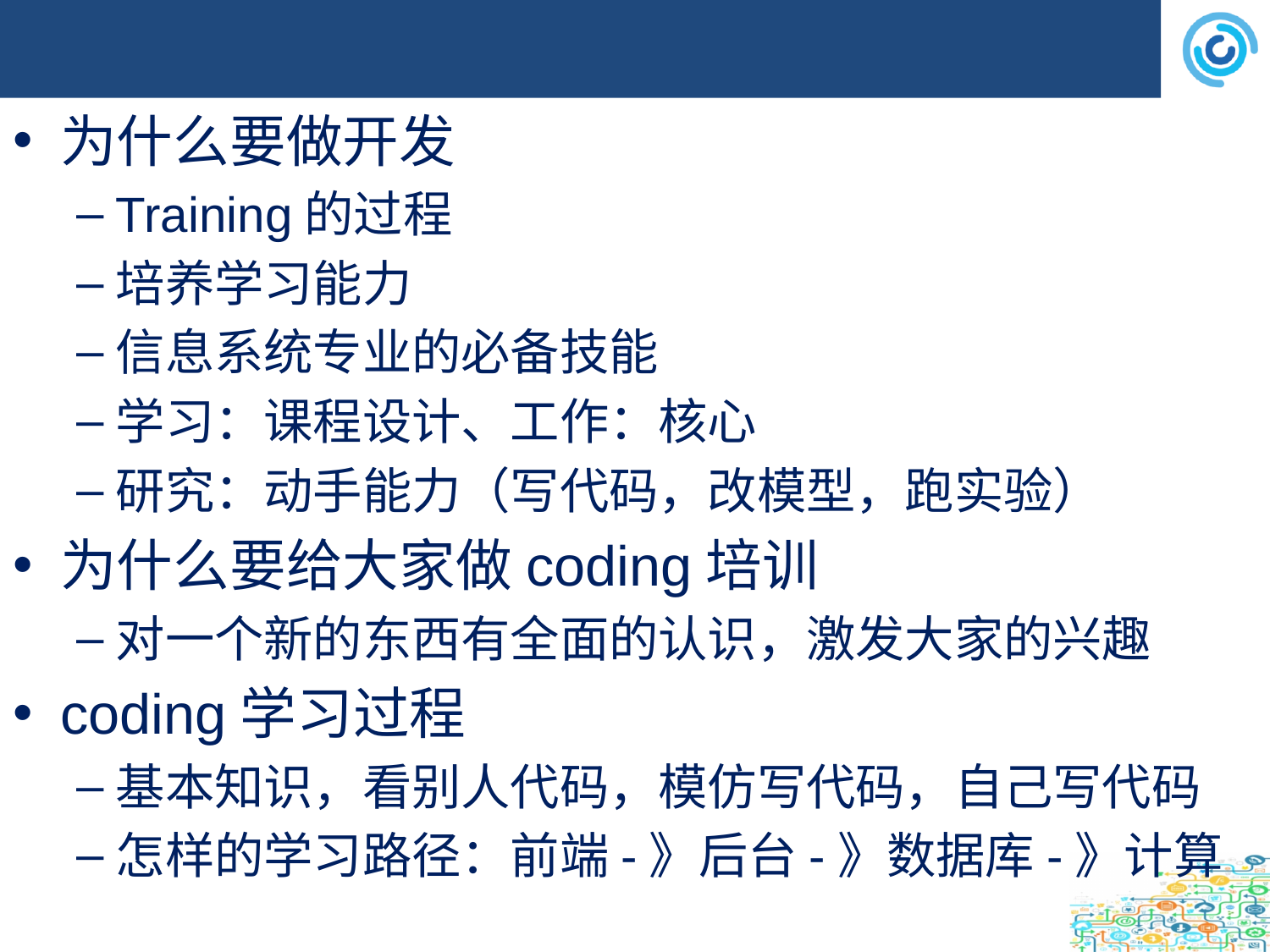

#
为什么要做开发
Training的过程
培养学习能力
信息系统专业的必备技能
学习：课程设计、工作：核心
研究：动手能力（写代码，改模型，跑实验）
为什么要给大家做coding培训
对一个新的东西有全面的认识，激发大家的兴趣
coding学习过程
基本知识，看别人代码，模仿写代码，自己写代码
怎样的学习路径：前端-》后台-》数据库-》计算